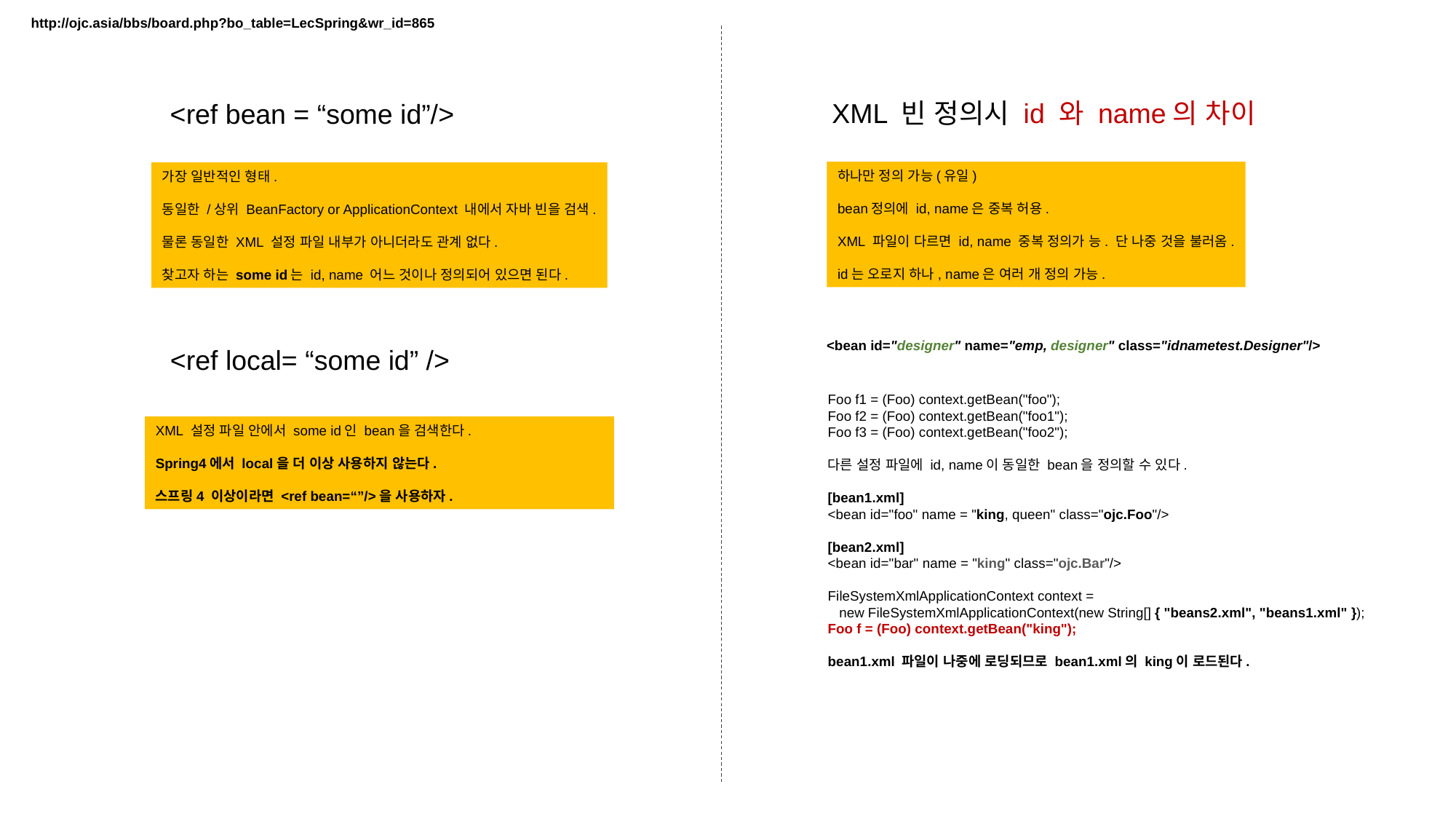

http://ojc.asia/bbs/board.php?bo_table=LecSpring&wr_id=865
XML 빈 정의시 id 와 name의 차이
<ref bean = “some id”/>
하나만 정의 가능(유일)

bean정의에 id, name은 중복 허용.

XML 파일이 다르면 id, name 중복 정의가 능. 단 나중 것을 불러옴.

id는 오로지 하나, name은 여러 개 정의 가능.
가장 일반적인 형태.

동일한 /상위 BeanFactory or ApplicationContext 내에서 자바 빈을 검색.

물론 동일한 XML 설정 파일 내부가 아니더라도 관계 없다.

찾고자 하는 some id는 id, name 어느 것이나 정의되어 있으면 된다.
<bean id="designer" name="emp, designer" class="idnametest.Designer"/>
<ref local= “some id” />
Foo f1 = (Foo) context.getBean("foo");
Foo f2 = (Foo) context.getBean("foo1");
Foo f3 = (Foo) context.getBean("foo2");

다른 설정 파일에 id, name이 동일한 bean을 정의할 수 있다.

[bean1.xml]
<bean id="foo" name = "king, queen" class="ojc.Foo"/>

[bean2.xml]
<bean id="bar" name = "king" class="ojc.Bar"/>

FileSystemXmlApplicationContext context =
   new FileSystemXmlApplicationContext(new String[] { "beans2.xml", "beans1.xml" });
Foo f = (Foo) context.getBean("king");

bean1.xml 파일이 나중에 로딩되므로 bean1.xml의 king이 로드된다.

XML 설정 파일 안에서 some id인 bean을 검색한다.

Spring4에서 local을 더 이상 사용하지 않는다.

스프링4 이상이라면 <ref bean=“”/>을 사용하자.